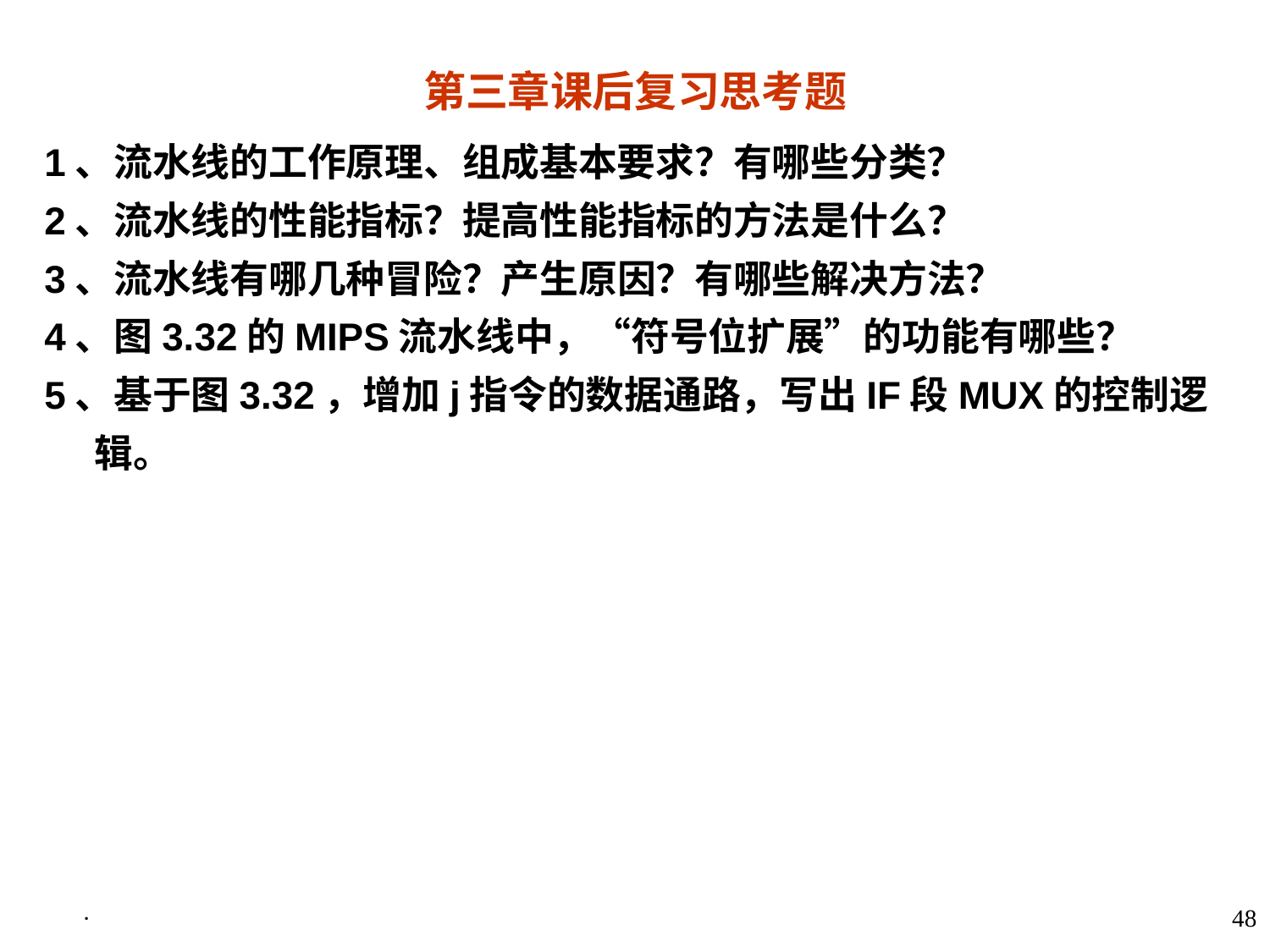

第三章课后复习思考题
1、流水线的工作原理、组成基本要求？有哪些分类？
2、流水线的性能指标？提高性能指标的方法是什么？
3、流水线有哪几种冒险？产生原因？有哪些解决方法？
4、图3.32的MIPS流水线中，“符号位扩展”的功能有哪些？
5、基于图3.32，增加j指令的数据通路，写出IF段MUX的控制逻辑。
·
48